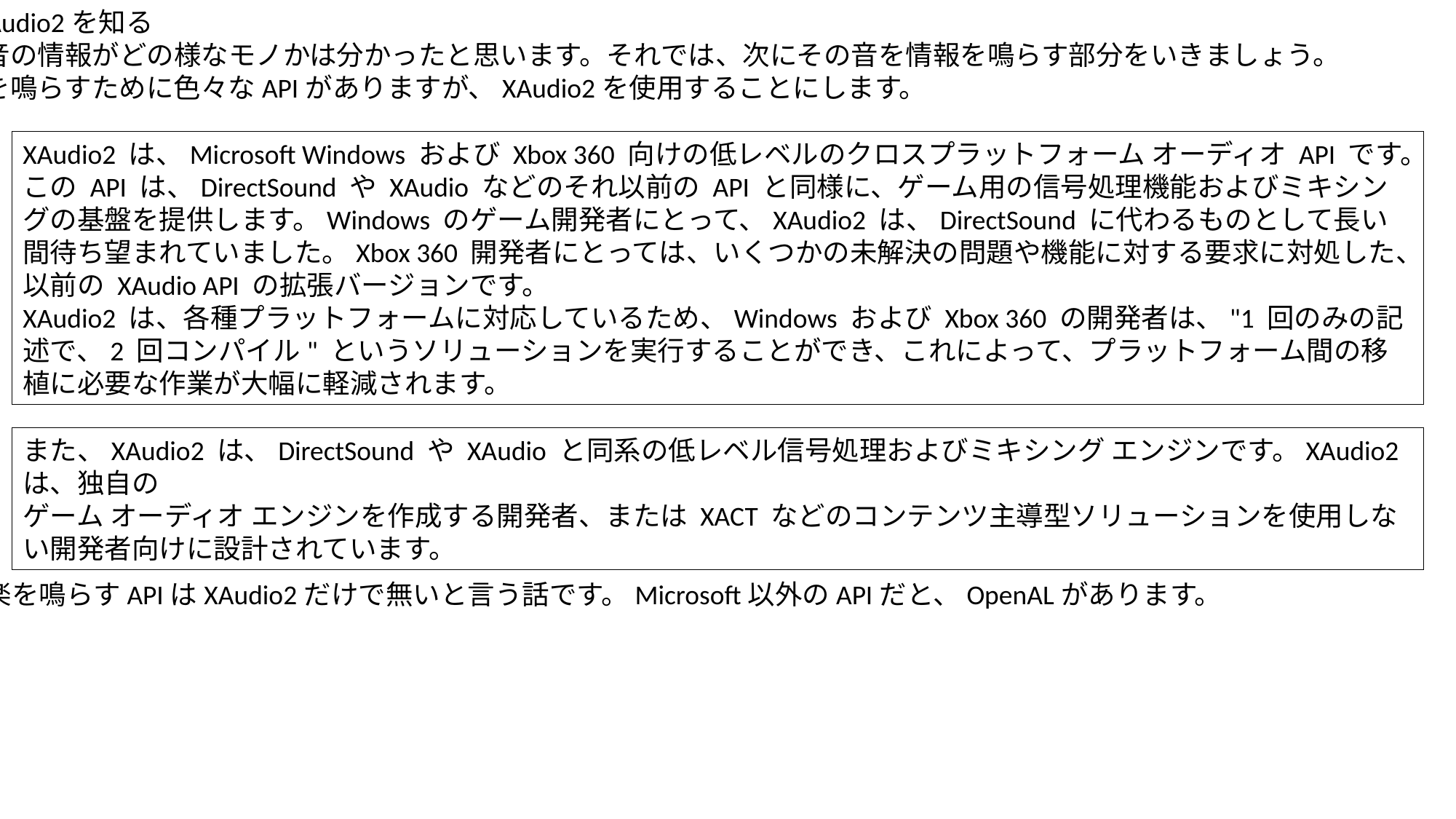

・XAudio2を知る
　音の情報がどの様なモノかは分かったと思います。それでは、次にその音を情報を鳴らす部分をいきましょう。
音を鳴らすために色々なAPIがありますが、XAudio2を使用することにします。
XAudio2 は、Microsoft Windows および Xbox 360 向けの低レベルのクロスプラットフォーム オーディオ API です。この API は、DirectSound や XAudio などのそれ以前の API と同様に、ゲーム用の信号処理機能およびミキシングの基盤を提供します。Windows のゲーム開発者にとって、XAudio2 は、DirectSound に代わるものとして長い間待ち望まれていました。Xbox 360 開発者にとっては、いくつかの未解決の問題や機能に対する要求に対処した、以前の XAudio API の拡張バージョンです。
XAudio2 は、各種プラットフォームに対応しているため、Windows および Xbox 360 の開発者は、"1 回のみの記述で、2 回コンパイル" というソリューションを実行することができ、これによって、プラットフォーム間の移植に必要な作業が大幅に軽減されます。
また、XAudio2 は、DirectSound や XAudio と同系の低レベル信号処理およびミキシング エンジンです。XAudio2 は、独自の
ゲーム オーディオ エンジンを作成する開発者、または XACT などのコンテンツ主導型ソリューションを使用しない開発者向けに設計されています。
音楽を鳴らすAPIはXAudio2だけで無いと言う話です。Microsoft以外のAPIだと、OpenALがあります。